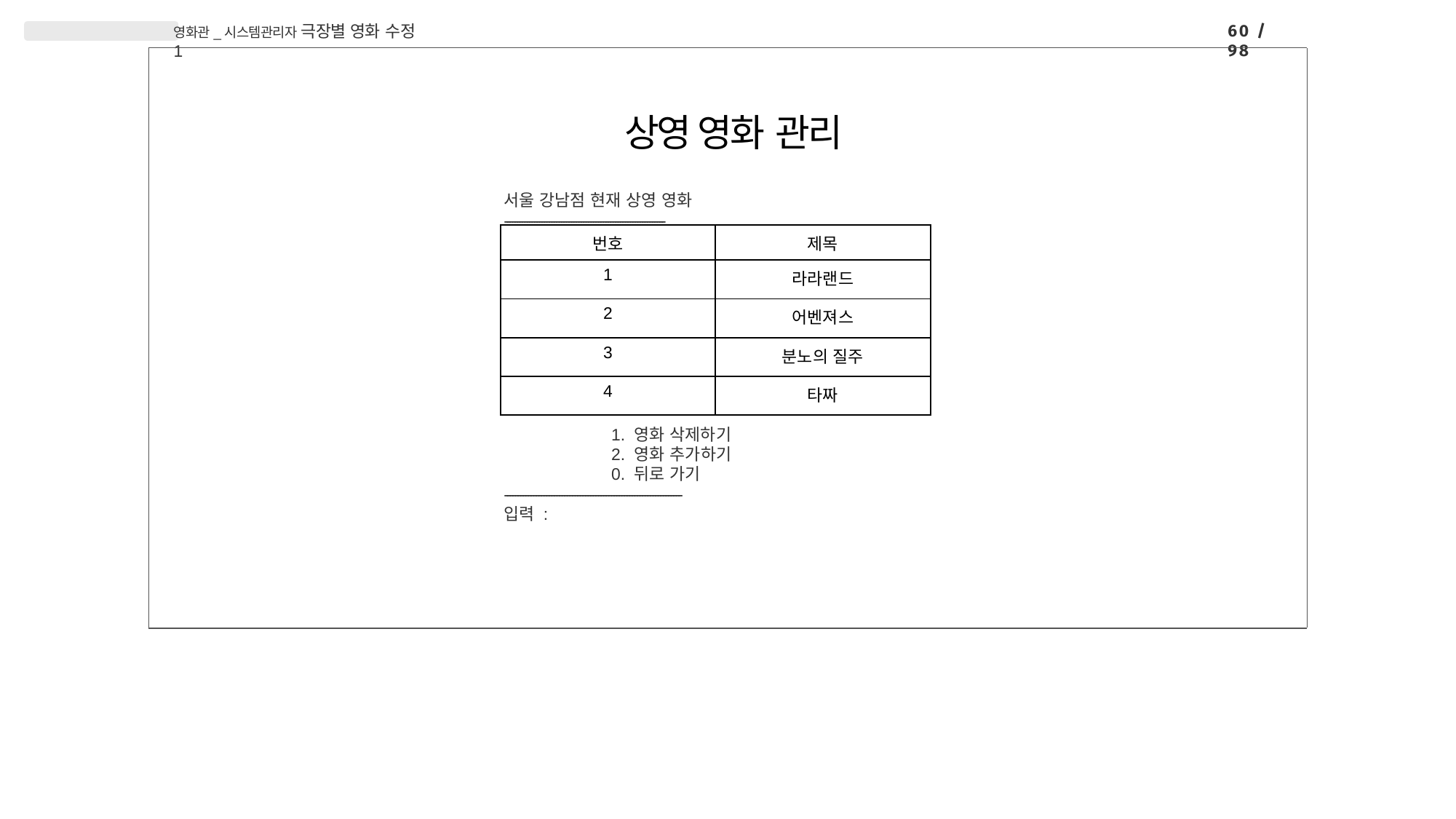

60 / 98
영화관_시스템관리자 극장별 영화 수정1

# 상영 영화 관리
서울 강남점 현재 상영 영화
-----------------------------------------------------------------
| 번호 | 제목 |
| --- | --- |
| 1 | 라라랜드 |
| 2 | 어벤져스 |
| 3 | 분노의 질주 |
| 4 | 타짜 |
	1. 영화 삭제하기
	2. 영화 추가하기
	0. 뒤로 가기
--------------------------------------------------------------------
입력 :